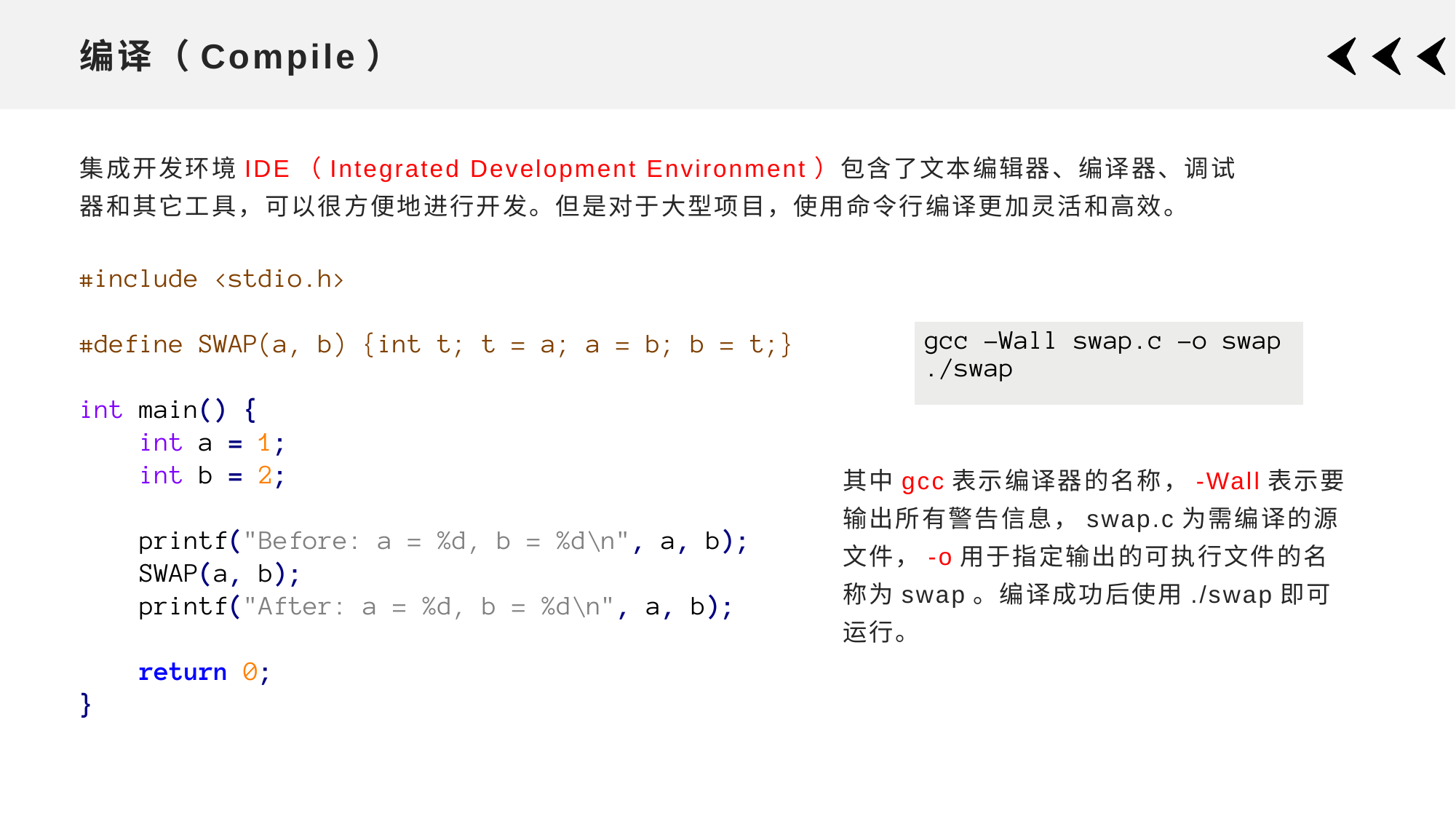

# 编译（Compile）
集成开发环境IDE（Integrated Development Environment）包含了文本编辑器、编译器、调试器和其它工具，可以很方便地进行开发。但是对于大型项目，使用命令行编译更加灵活和高效。
#include <stdio.h>

#define SWAP(a, b) {int t; t = a; a = b; b = t;}

int main() {
    int a = 1;
    int b = 2;

    printf("Before: a = %d, b = %d\n", a, b);
    SWAP(a, b);
    printf("After: a = %d, b = %d\n", a, b);

    return 0;
}
| gcc -Wall swap.c -o swap ./swap |
| --- |
其中gcc表示编译器的名称，-Wall表示要输出所有警告信息，swap.c为需编译的源文件，-o用于指定输出的可执行文件的名称为swap。编译成功后使用./swap即可运行。